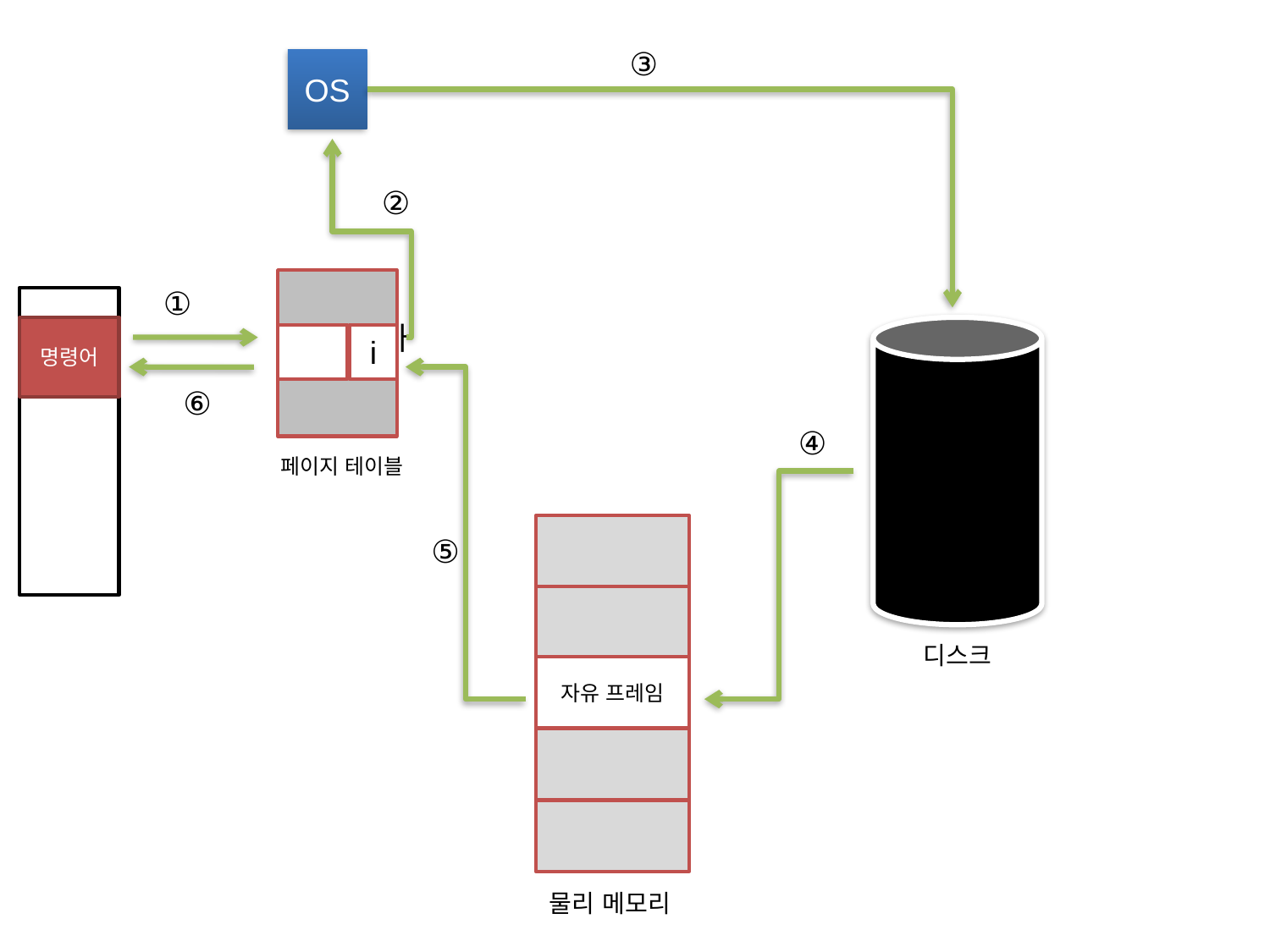

③
OS

②

①

명령어

i
ㅏ

⑥
④
페이지 테이블

⑤

디스크
자유 프레임

물리 메모리